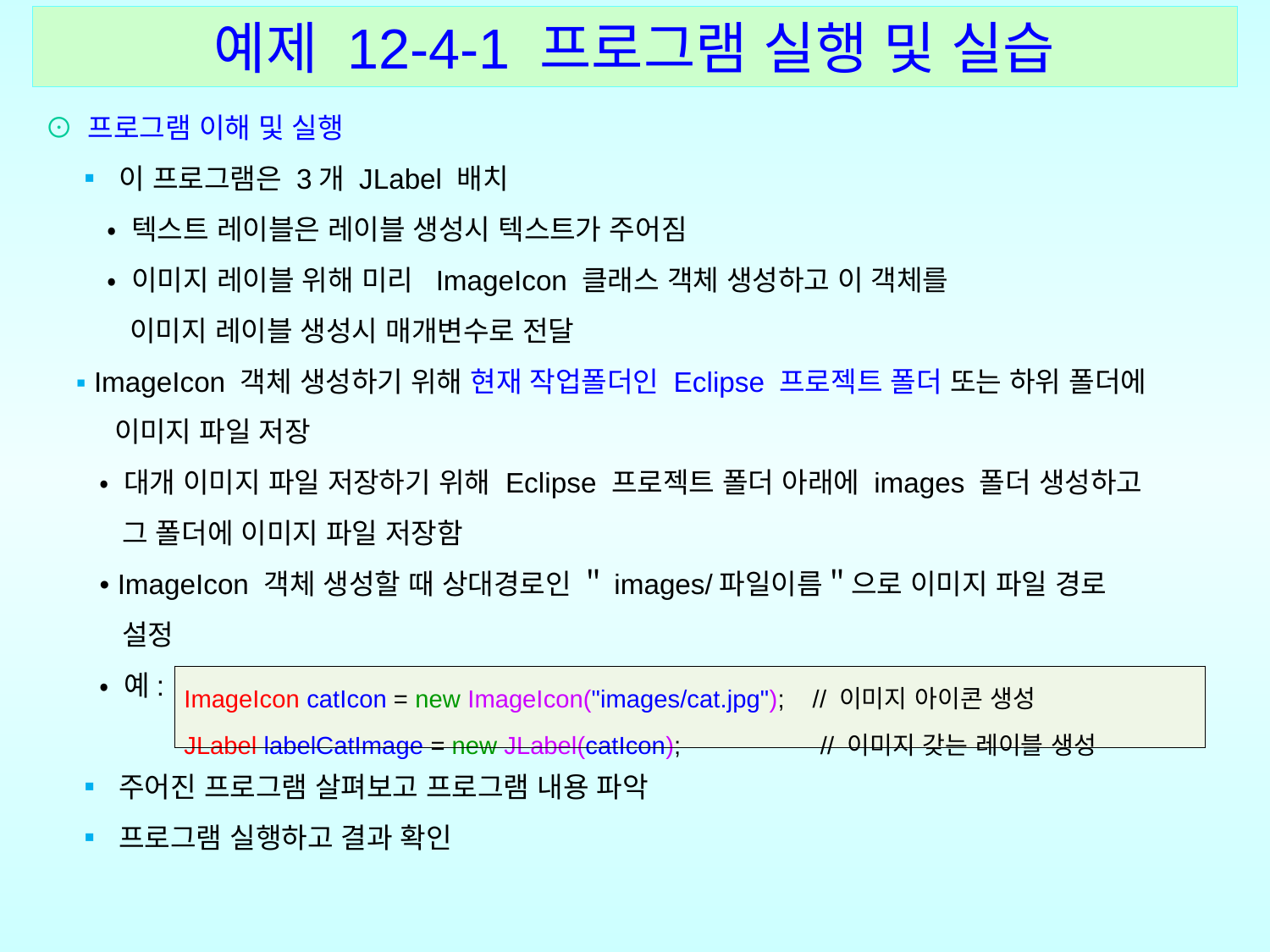

예제 12-4-1 프로그램 실행 및 실습
⊙ 프로그램 이해 및 실행
    ▪ 이 프로그램은 3개 JLabel 배치
        • 텍스트 레이블은 레이블 생성시 텍스트가 주어짐
        • 이미지 레이블 위해 미리  ImageIcon 클래스 객체 생성하고 이 객체를
          이미지 레이블 생성시 매개변수로 전달
    ▪ ImageIcon 객체 생성하기 위해 현재 작업폴더인 Eclipse 프로젝트 폴더 또는 하위 폴더에
        이미지 파일 저장
       • 대개 이미지 파일 저장하기 위해 Eclipse 프로젝트 폴더 아래에 images 폴더 생성하고
         그 폴더에 이미지 파일 저장함
       • ImageIcon 객체 생성할 때 상대경로인 ＂images/파일이름＂으로 이미지 파일 경로
         설정
       • 예:

    ▪ 주어진 프로그램 살펴보고 프로그램 내용 파악
    ▪ 프로그램 실행하고 결과 확인
| ImageIcon catIcon = new ImageIcon("images/cat.jpg"); // 이미지 아이콘 생성 JLabel labelCatImage = new JLabel(catIcon); // 이미지 갖는 레이블 생성 |
| --- |